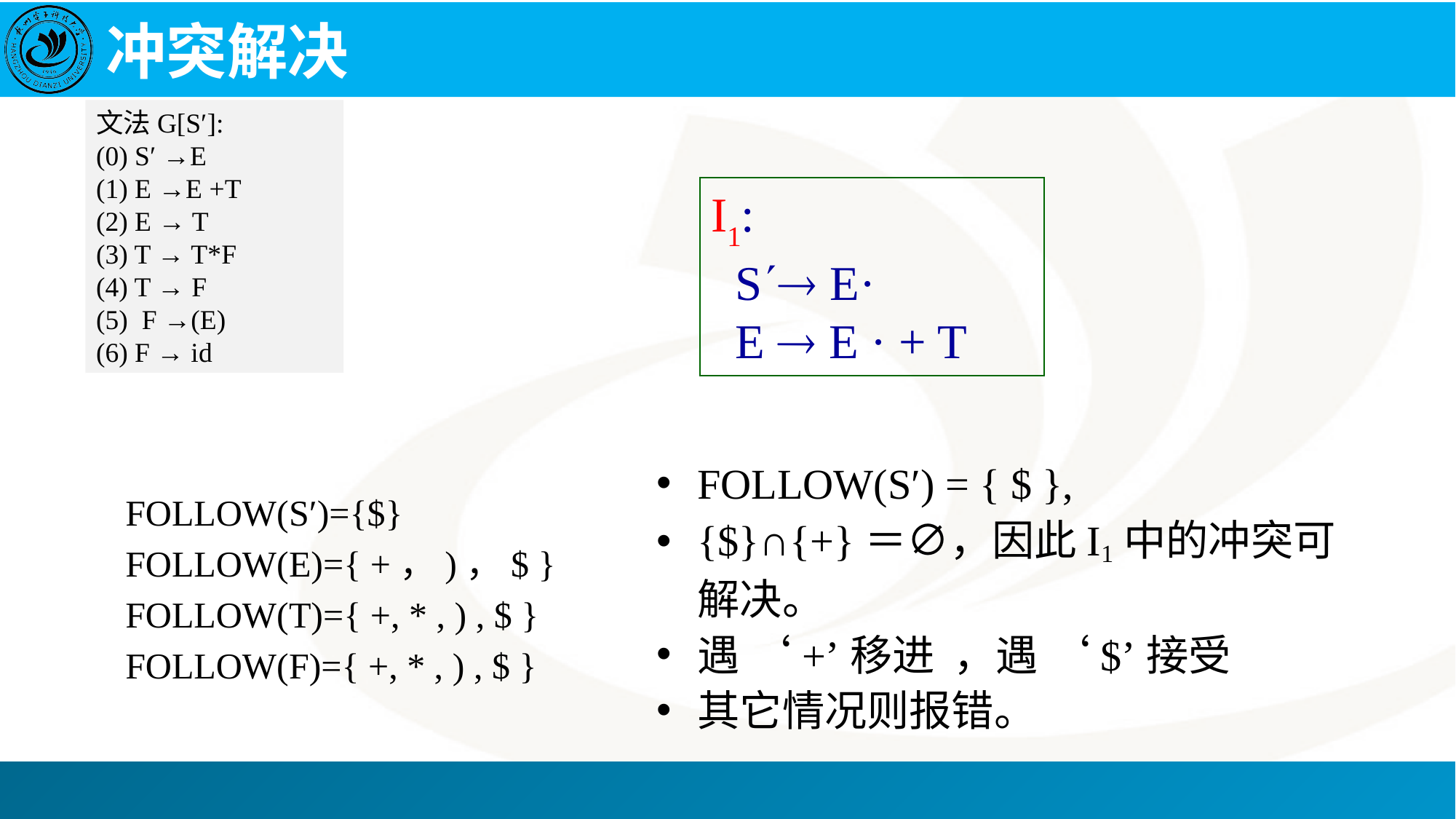

# 冲突解决
文法G[S′]:
(0) S′ →E
(1) E →E +T
(2) E → T
(3) T → T*F
(4) T → F
(5)  F →(E)
(6) F → id
I1:
  S′→ E·
  E → E · + T
FOLLOW(S′) = { $ },
{$}∩{+}＝∅，因此I1中的冲突可解决。
遇 ‘+’移进  ，遇 ‘$’接受
其它情况则报错。
FOLLOW(S′)={$}
FOLLOW(E)={ +，)，$ }
FOLLOW(T)={ +, * , ) , $ }
FOLLOW(F)={ +, * , ) , $ }